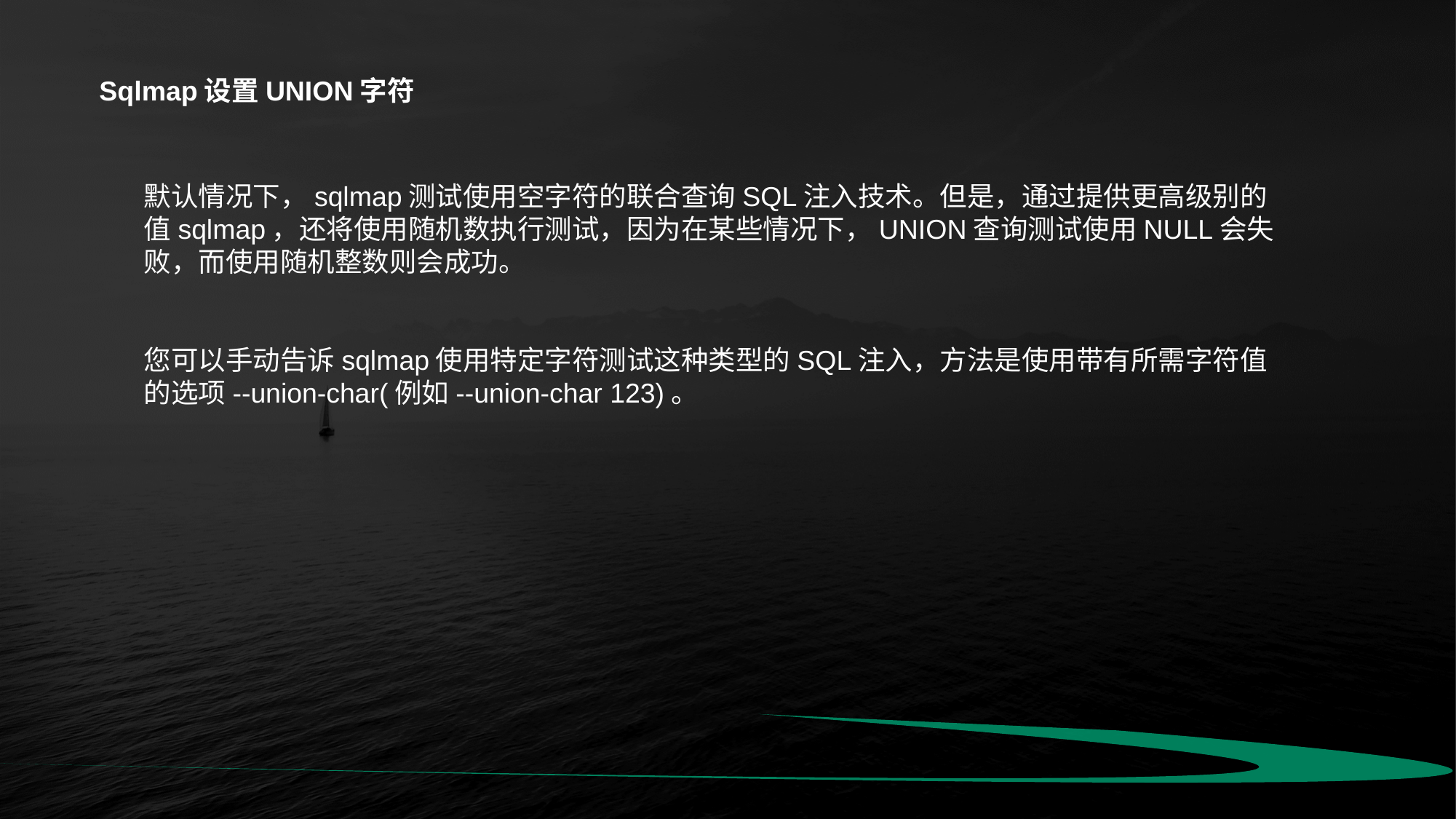

Sqlmap设置UNION字符
默认情况下，sqlmap测试使用空字符的联合查询SQL注入技术。但是，通过提供更高级别的值sqlmap，还将使用随机数执行测试，因为在某些情况下，UNION查询测试使用NULL会失败，而使用随机整数则会成功。

您可以手动告诉sqlmap使用特定字符测试这种类型的SQL注入，方法是使用带有所需字符值的选项--union-char(例如--union-char 123)。